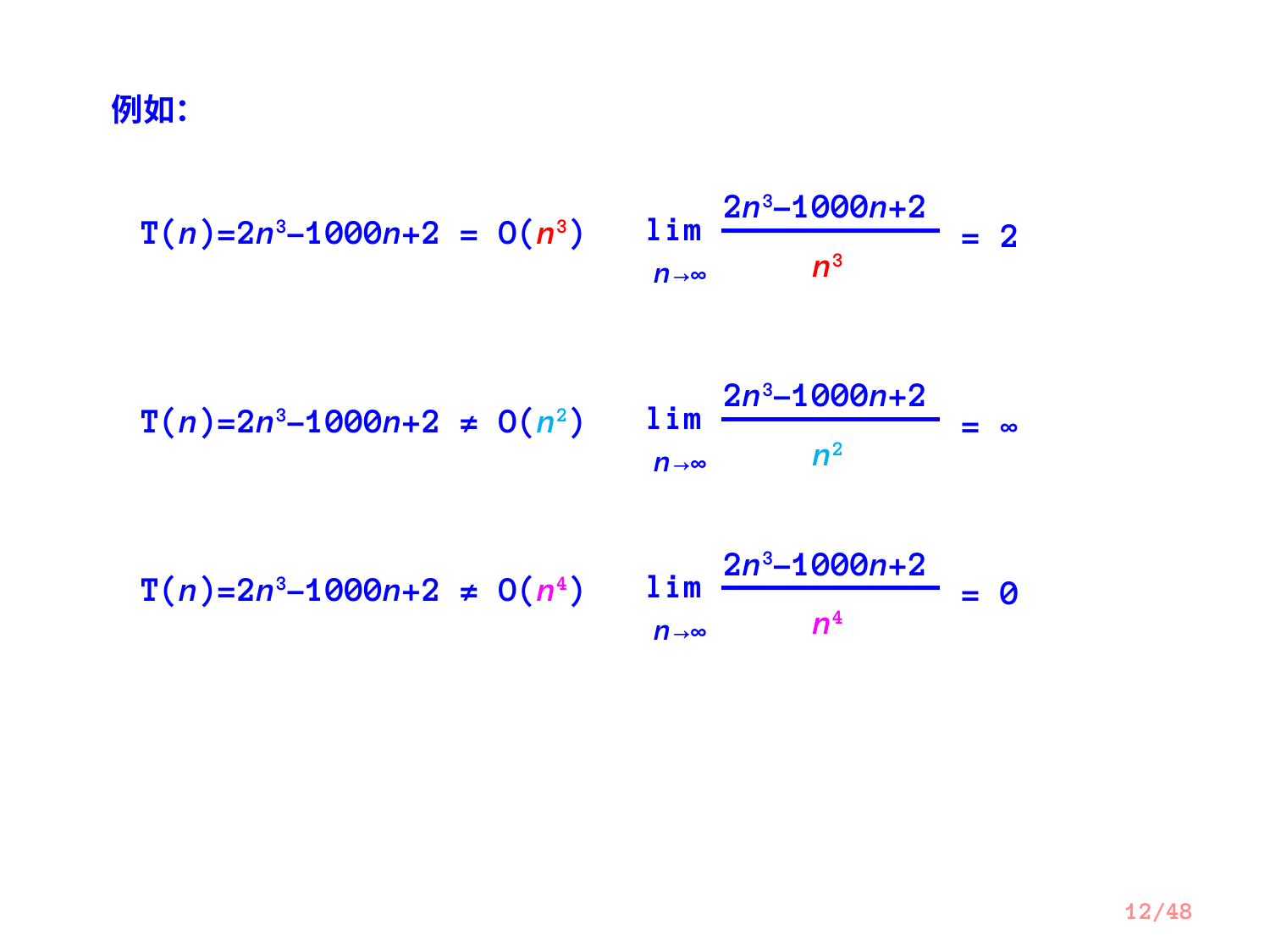

例如：
2n3-1000n+2
T(n)=2n3-1000n+2 = O(n3)
lim
= 2
n3
n→∞
2n3-1000n+2
T(n)=2n3-1000n+2 ≠ O(n2)
lim
= ∞
n2
n→∞
2n3-1000n+2
T(n)=2n3-1000n+2 ≠ O(n4)
lim
= 0
n4
n→∞
12/48